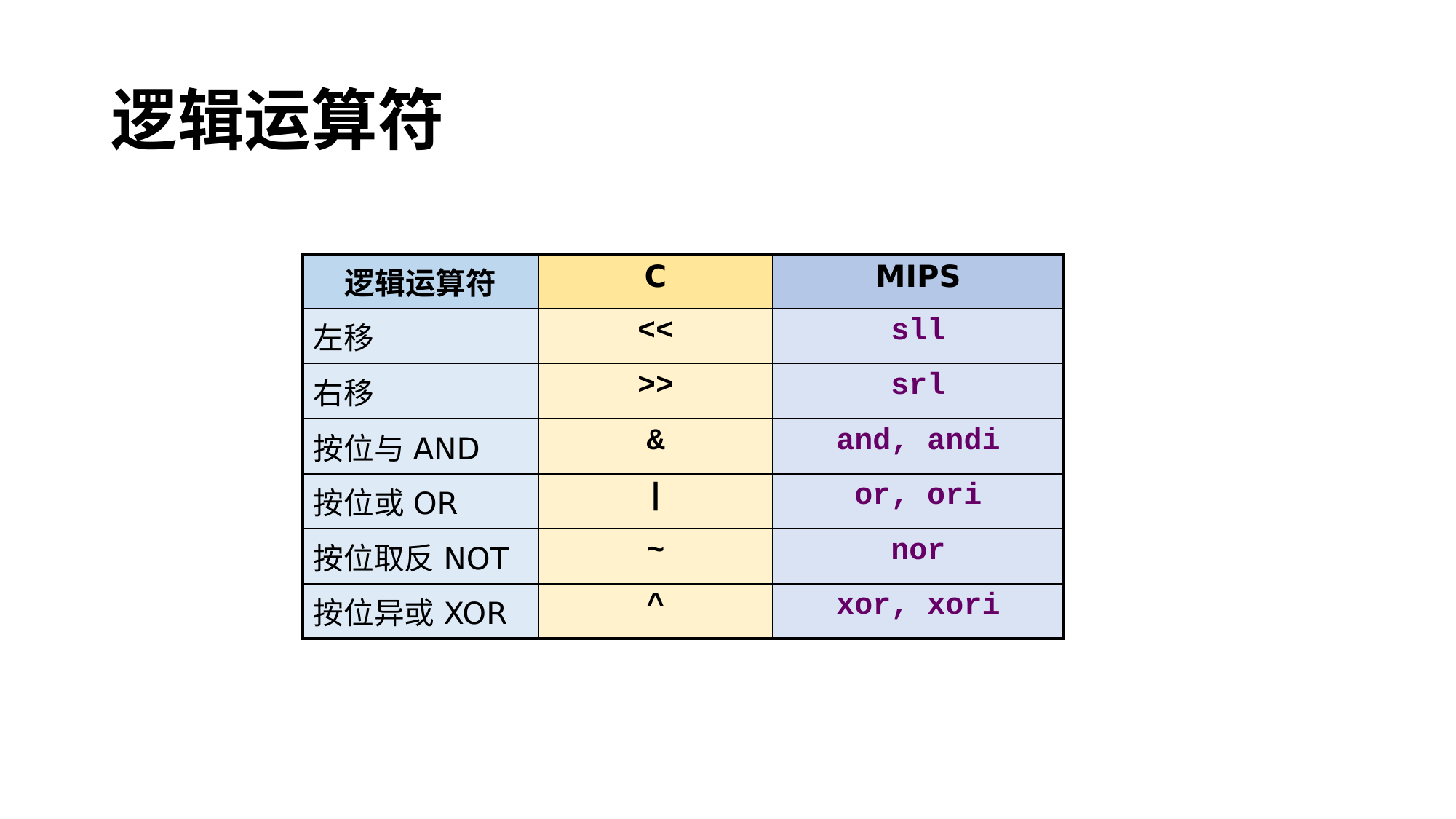

# 逻辑运算符
| 逻辑运算符 | C | MIPS |
| --- | --- | --- |
| 左移 | << | sll |
| 右移 | >> | srl |
| 按位与AND | & | and, andi |
| 按位或OR | | | or, ori |
| 按位取反NOT | ~ | nor |
| 按位异或XOR | ^ | xor, xori |